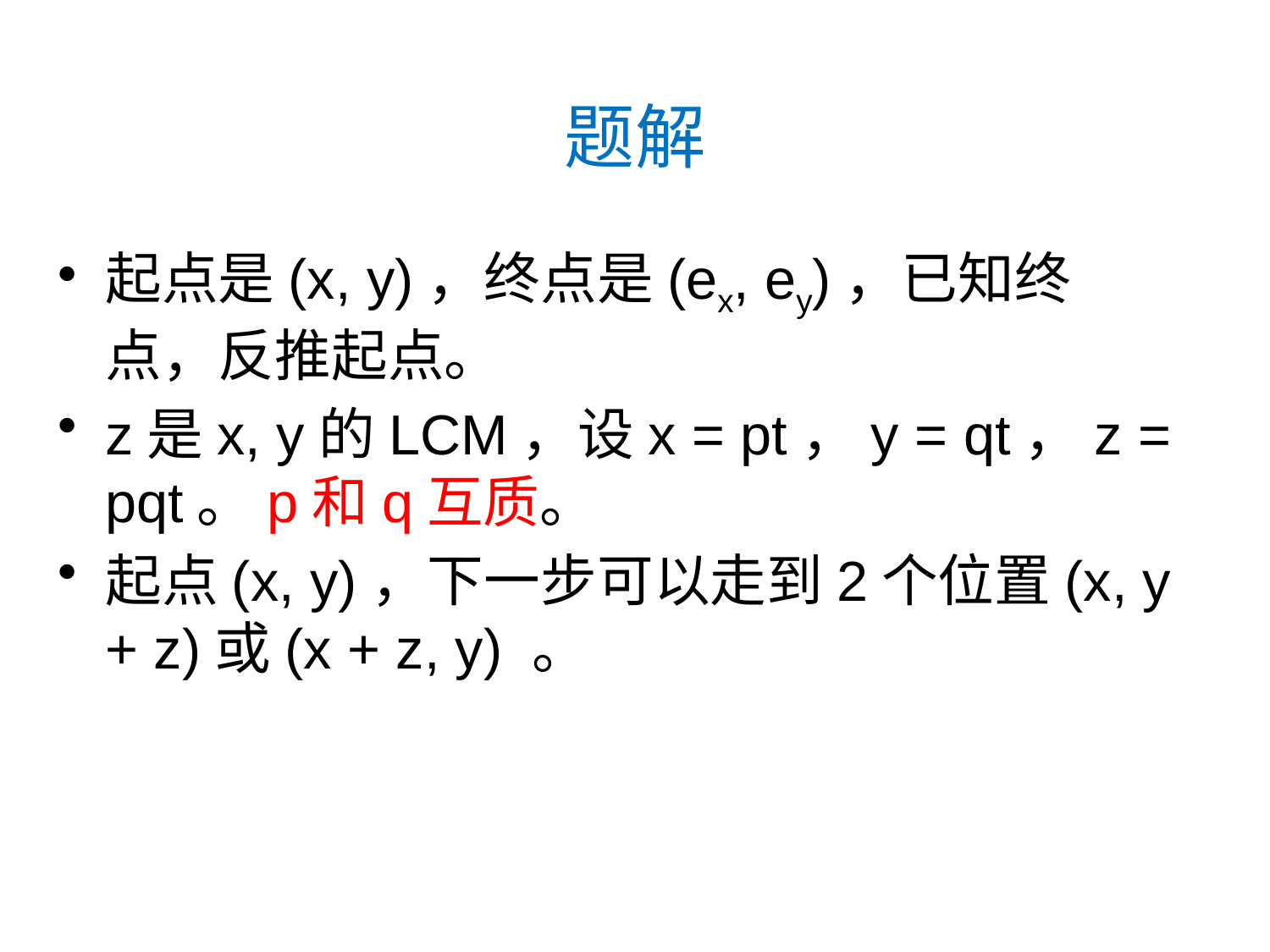

# 题解
起点是(x, y)，终点是(ex, ey)，已知终点，反推起点。
z是x, y的LCM，设x = pt，y = qt，z = pqt。p和q互质。
起点(x, y)，下一步可以走到2个位置(x, y + z)或(x + z, y) 。